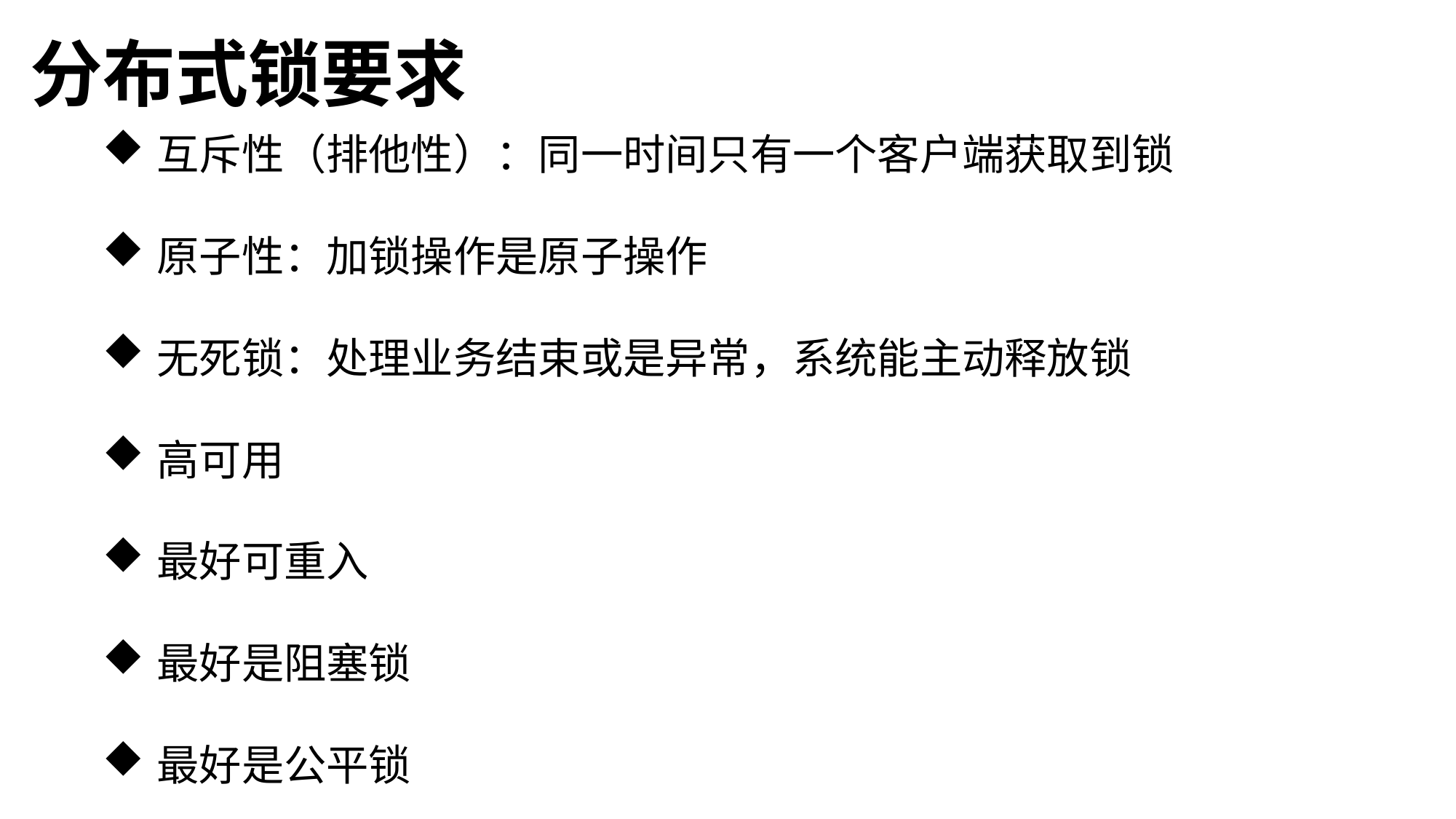

分布式锁要求
互斥性（排他性）：同一时间只有一个客户端获取到锁

原子性：加锁操作是原子操作

无死锁：处理业务结束或是异常，系统能主动释放锁

高可用

最好可重入

最好是阻塞锁

最好是公平锁